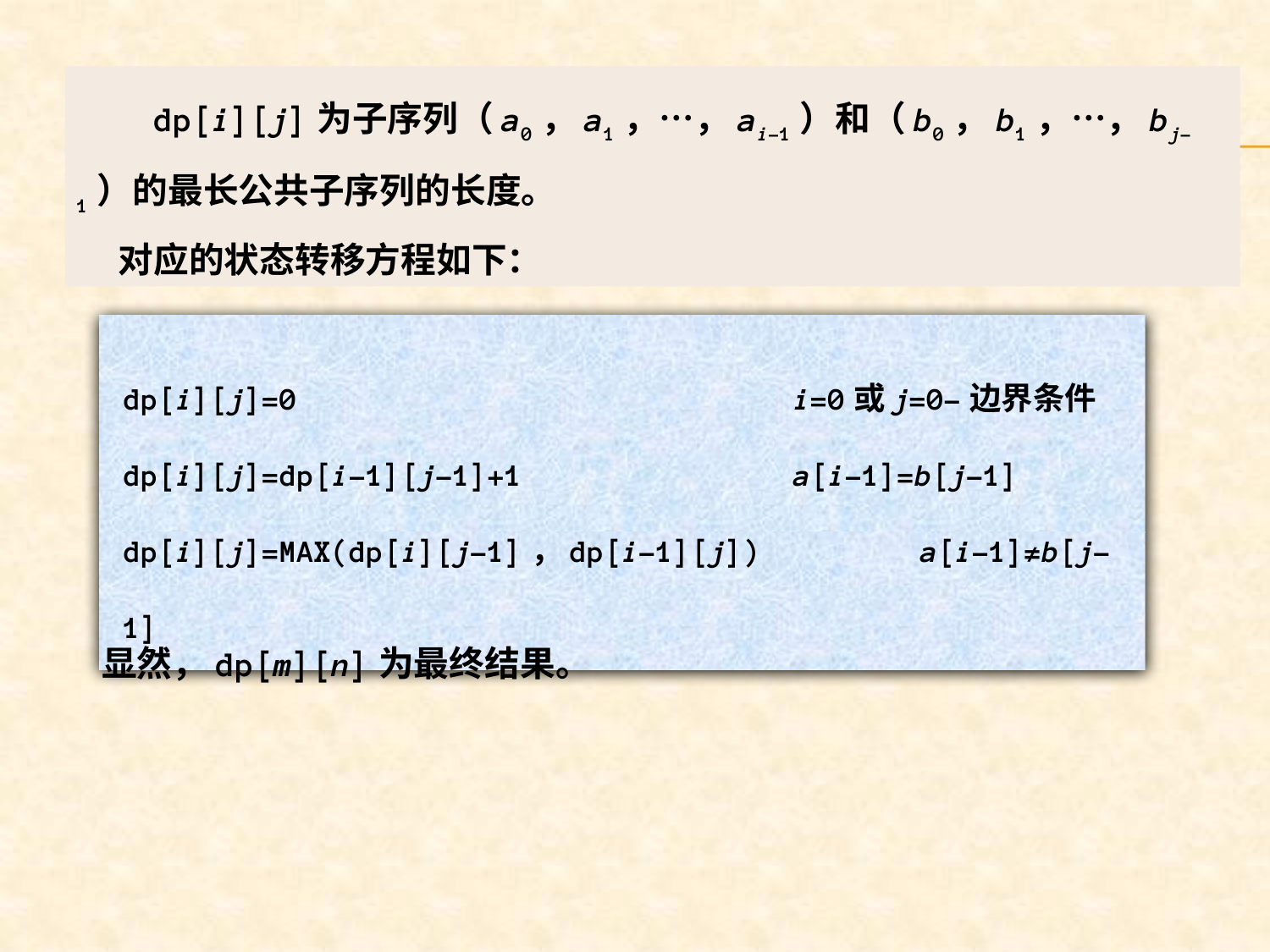

dp[i][j]为子序列（a0，a1，…，ai-1）和（b0，b1，…，bj-1）的最长公共子序列的长度。
    对应的状态转移方程如下：
dp[i][j]=0				  i=0或j=0―边界条件
dp[i][j]=dp[i-1][j-1]+1		  a[i-1]=b[j-1]
dp[i][j]=MAX(dp[i][j-1]，dp[i-1][j])	  a[i-1]≠b[j-1]
显然，dp[m][n]为最终结果。